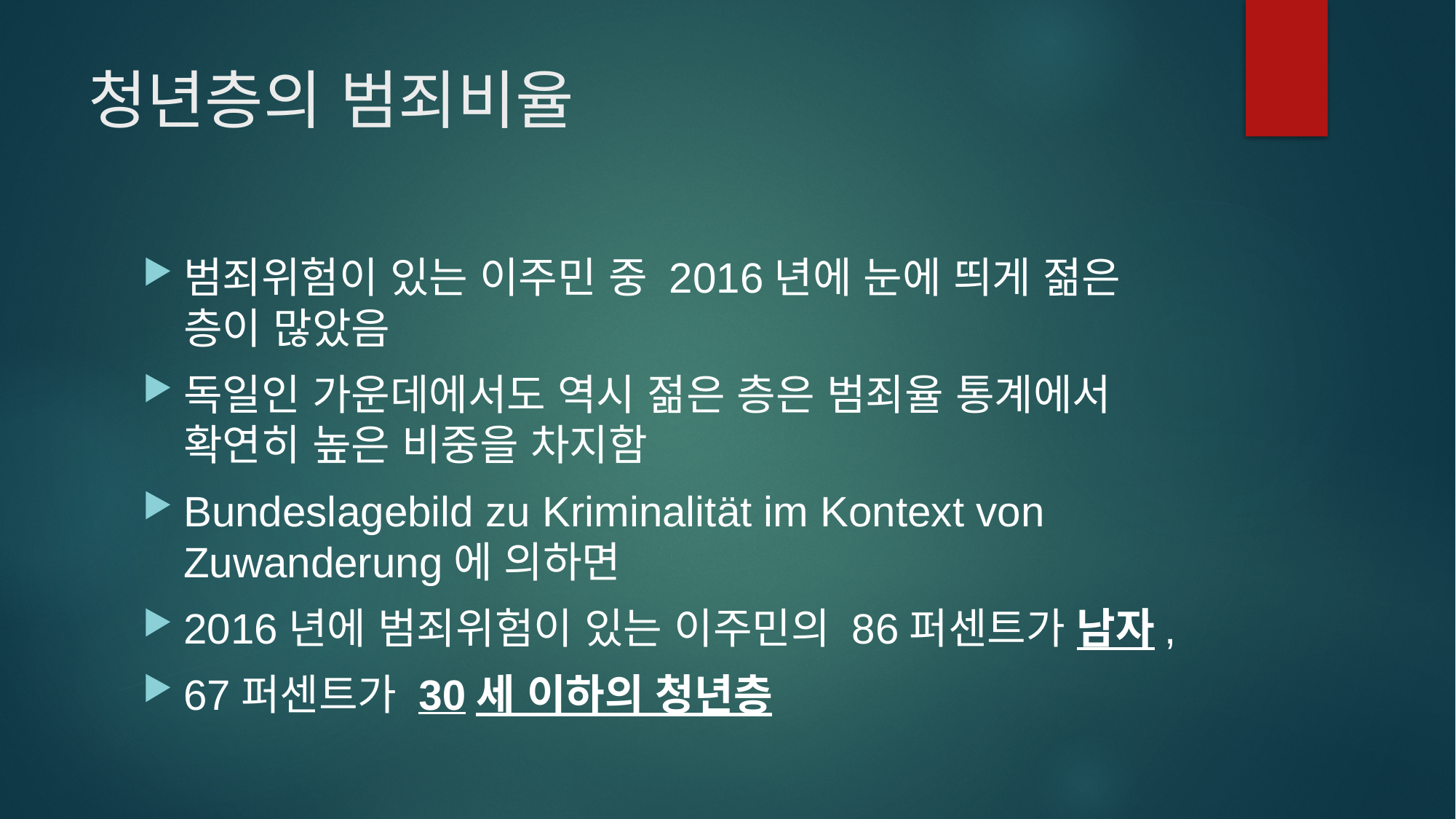

# 청년층의 범죄비율
범죄위험이 있는 이주민 중 2016년에 눈에 띄게 젊은 층이 많았음
독일인 가운데에서도 역시 젊은 층은 범죄율 통계에서 확연히 높은 비중을 차지함
Bundeslagebild zu Kriminalität im Kontext von Zuwanderung에 의하면
2016년에 범죄위험이 있는 이주민의 86퍼센트가 남자,
67퍼센트가 30세 이하의 청년층